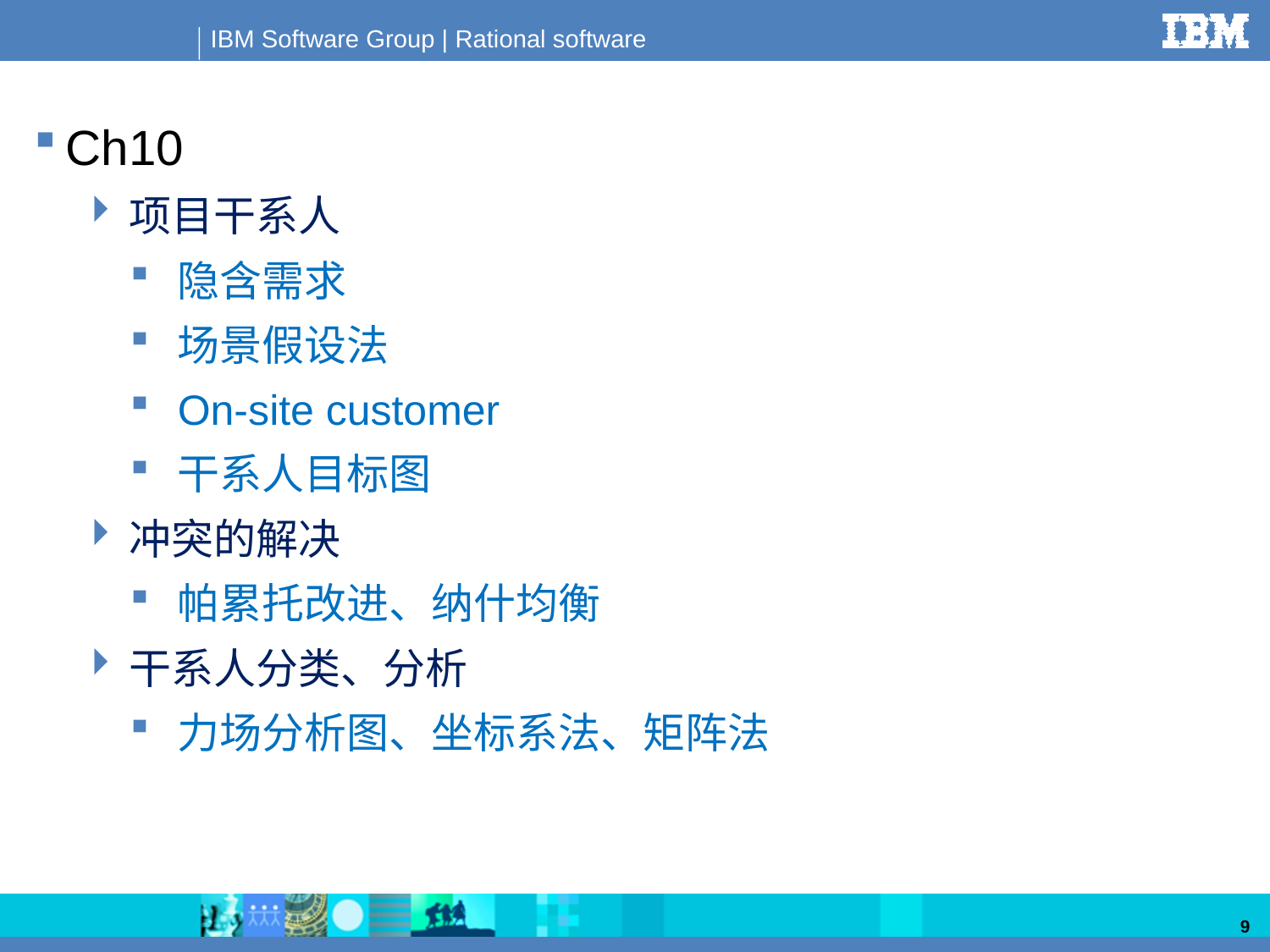

Ch10
项目干系人
隐含需求
场景假设法
On-site customer
干系人目标图
冲突的解决
帕累托改进、纳什均衡
干系人分类、分析
力场分析图、坐标系法、矩阵法
9